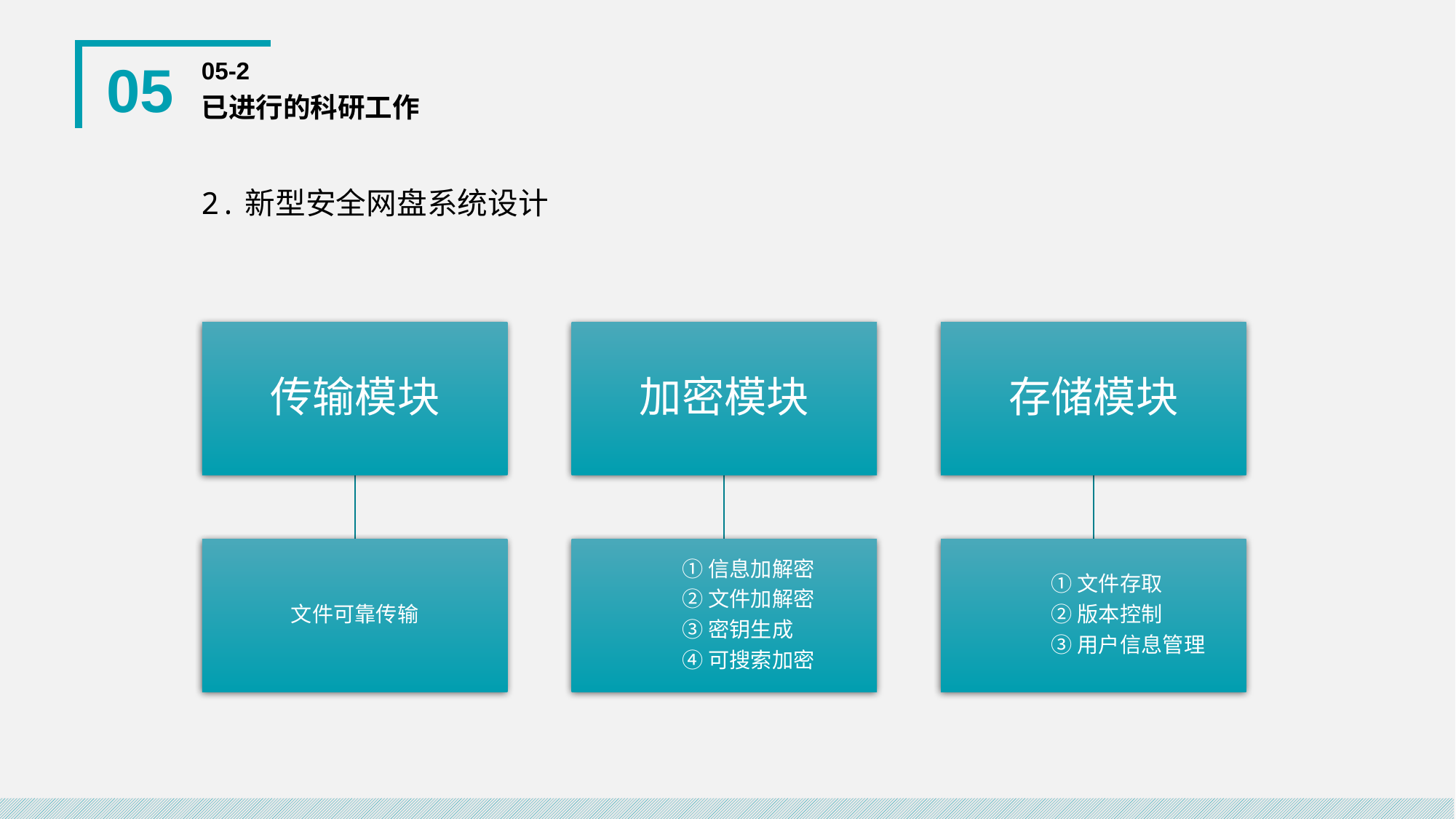

05
05-2
已进行的科研工作
2.新型安全网盘系统设计
传输模块
文件可靠传输
加密模块
	①信息加解密
	②文件加解密
	③密钥生成
	④可搜索加密
存储模块
	①文件存取
	②版本控制
	③用户信息管理